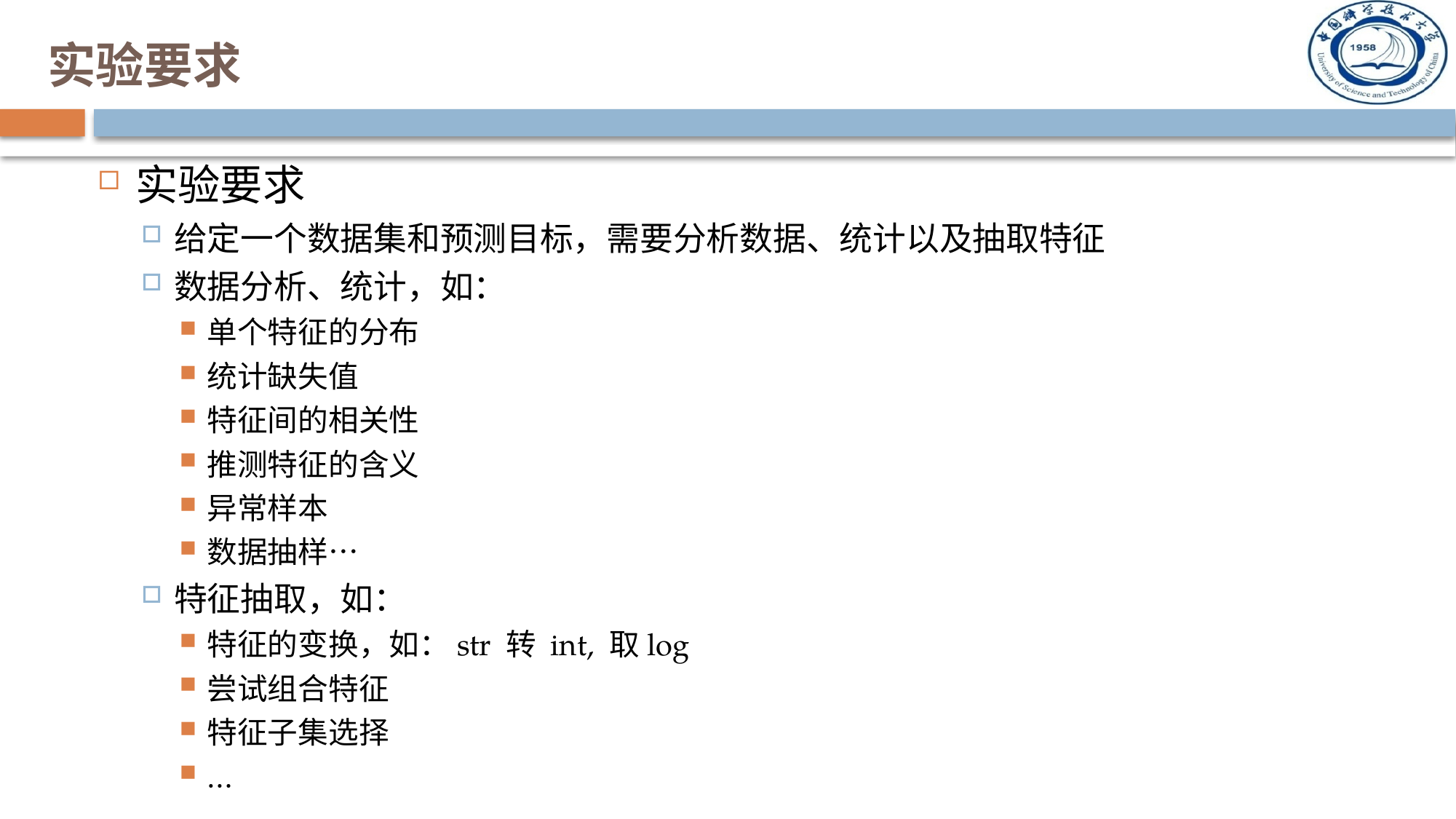

# 实验要求
实验要求
给定一个数据集和预测目标，需要分析数据、统计以及抽取特征
数据分析、统计，如：
单个特征的分布
统计缺失值
特征间的相关性
推测特征的含义
异常样本
数据抽样…
特征抽取，如：
特征的变换，如：str 转 int, 取log
尝试组合特征
特征子集选择
…